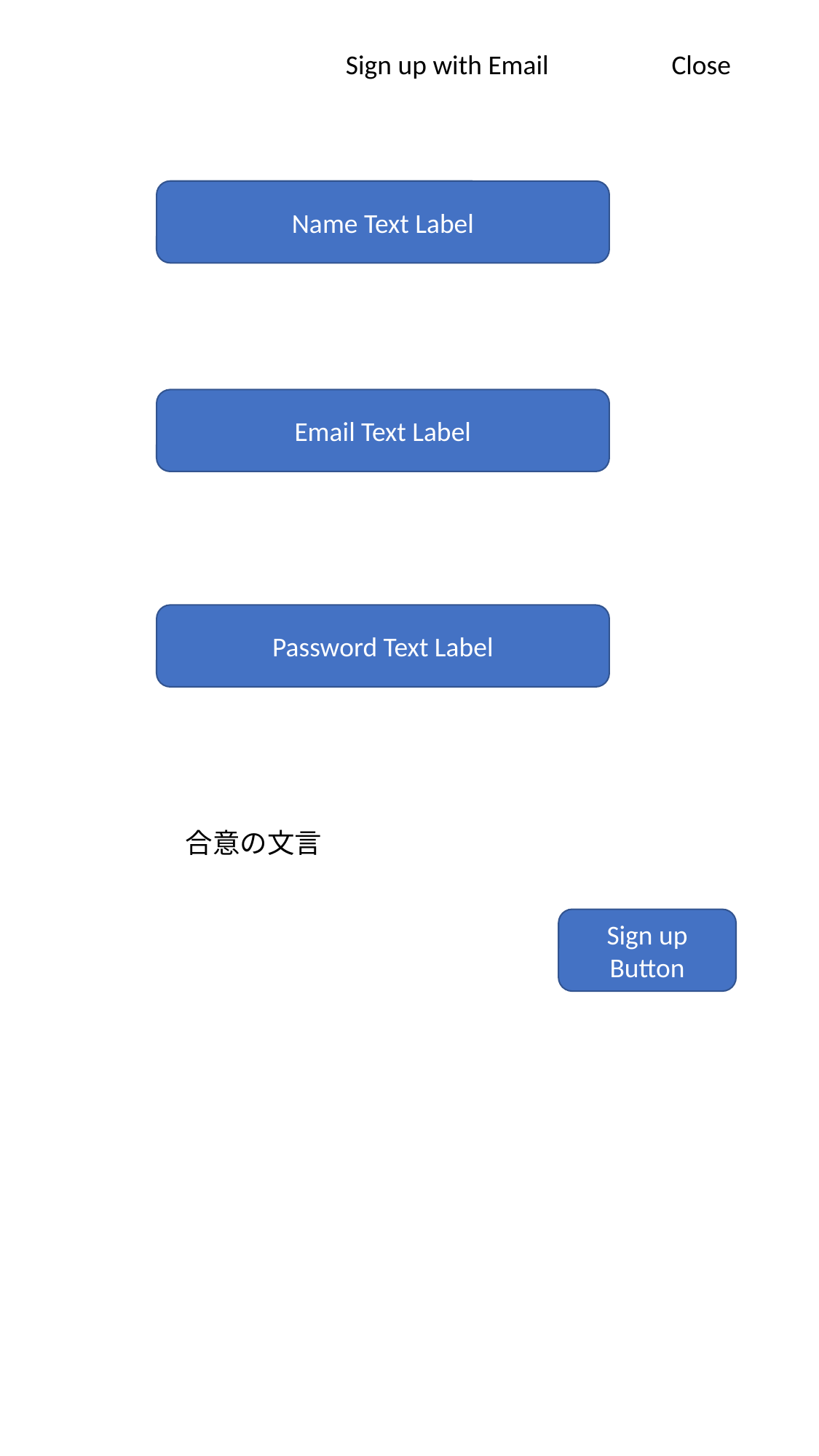

Sign up with Email
Close
Name Text Label
Email Text Label
Password Text Label
合意の文言
Sign up Button